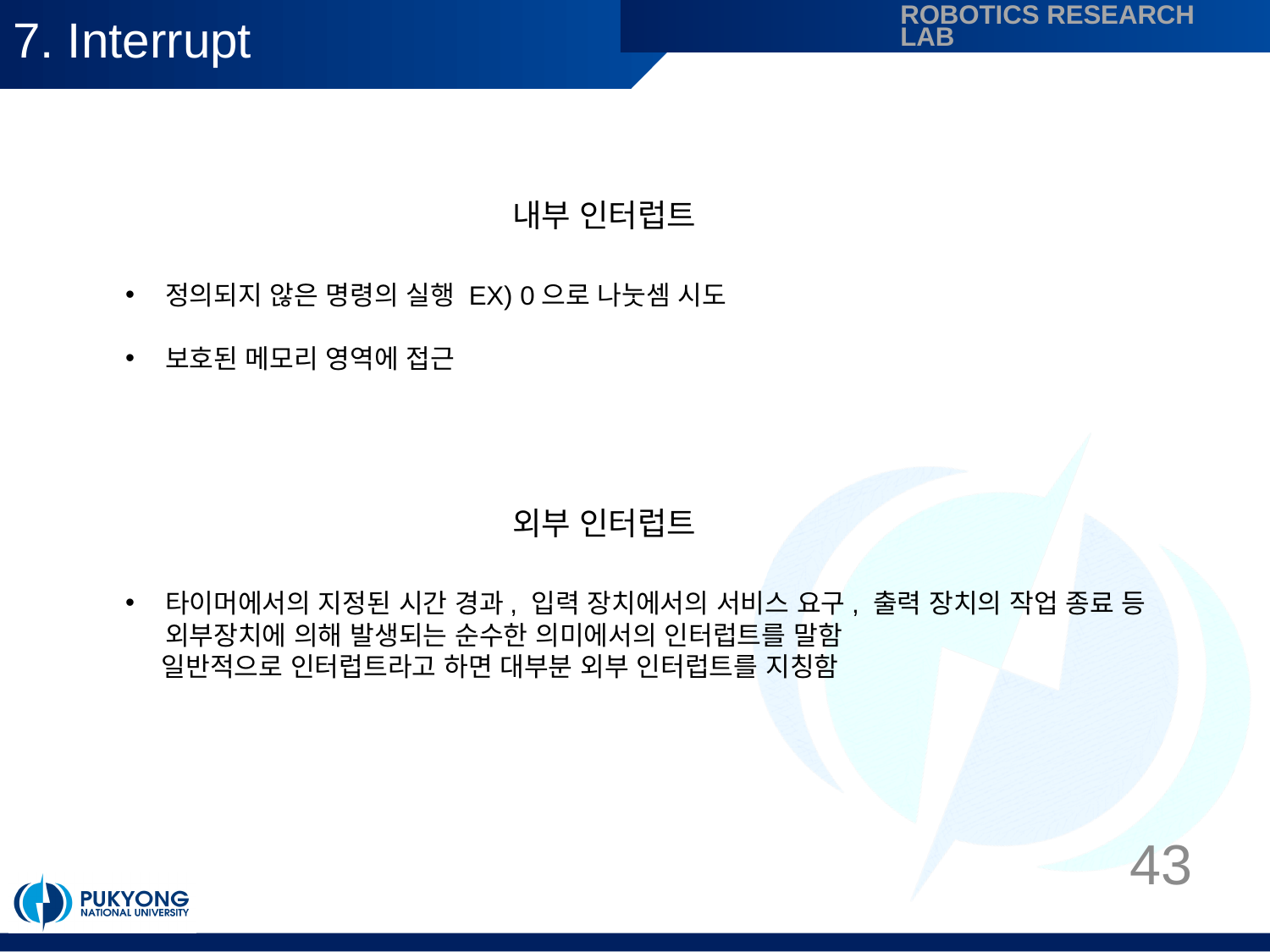

# 7. Interrupt
내부 인터럽트
정의되지 않은 명령의 실행 EX) 0으로 나눗셈 시도

보호된 메모리 영역에 접근
외부 인터럽트
타이머에서의 지정된 시간 경과, 입력 장치에서의 서비스 요구, 출력 장치의 작업 종료 등 외부장치에 의해 발생되는 순수한 의미에서의 인터럽트를 말함
    일반적으로 인터럽트라고 하면 대부분 외부 인터럽트를 지칭함

43